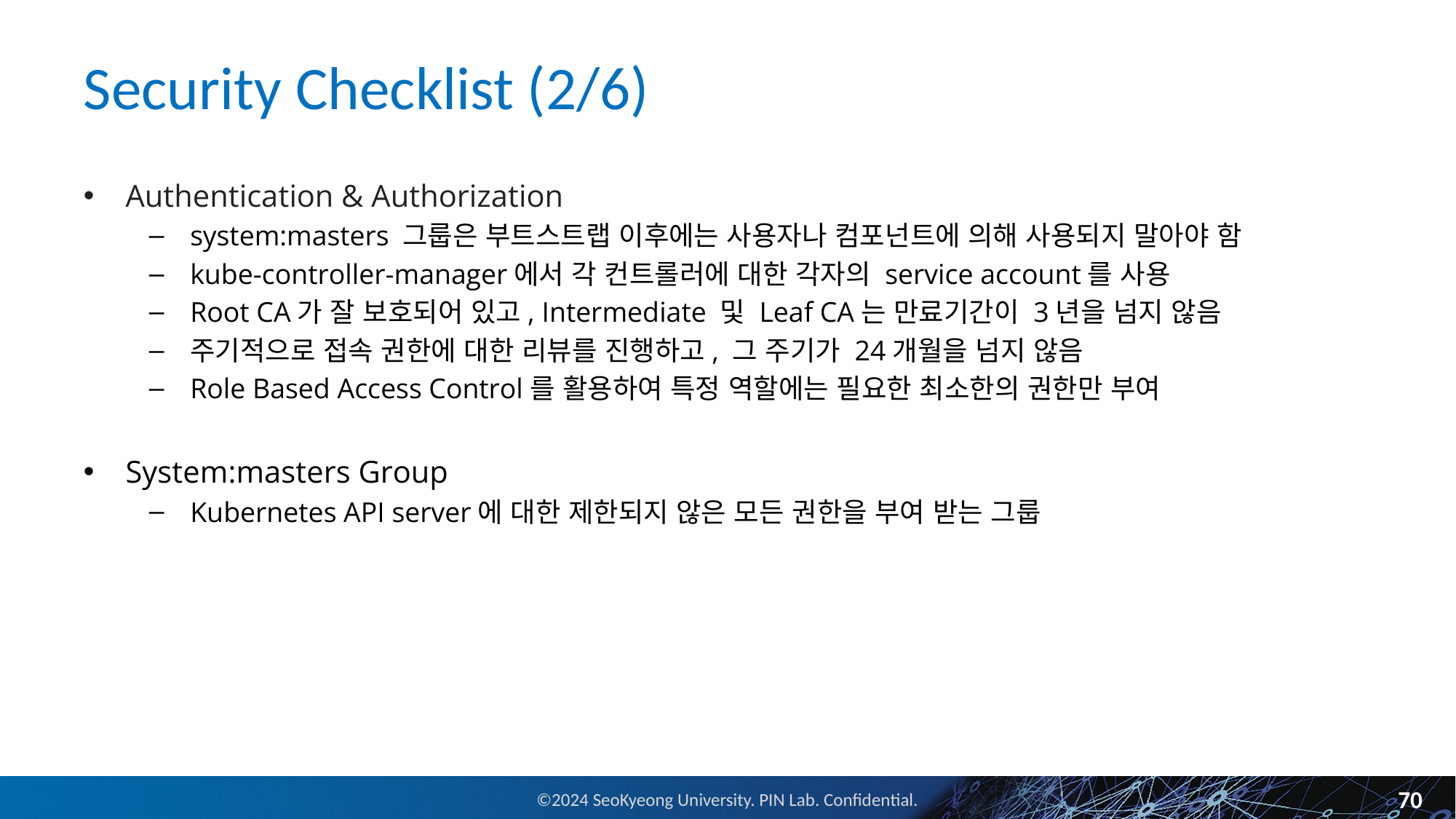

# Security Checklist (2/6)
Authentication & Authorization
system:masters 그룹은 부트스트랩 이후에는 사용자나 컴포넌트에 의해 사용되지 말아야 함
kube-controller-manager에서 각 컨트롤러에 대한 각자의 service account를 사용
Root CA가 잘 보호되어 있고, Intermediate 및 Leaf CA는 만료기간이 3년을 넘지 않음
주기적으로 접속 권한에 대한 리뷰를 진행하고, 그 주기가 24개월을 넘지 않음
Role Based Access Control를 활용하여 특정 역할에는 필요한 최소한의 권한만 부여

System:masters Group
Kubernetes API server에 대한 제한되지 않은 모든 권한을 부여 받는 그룹
70